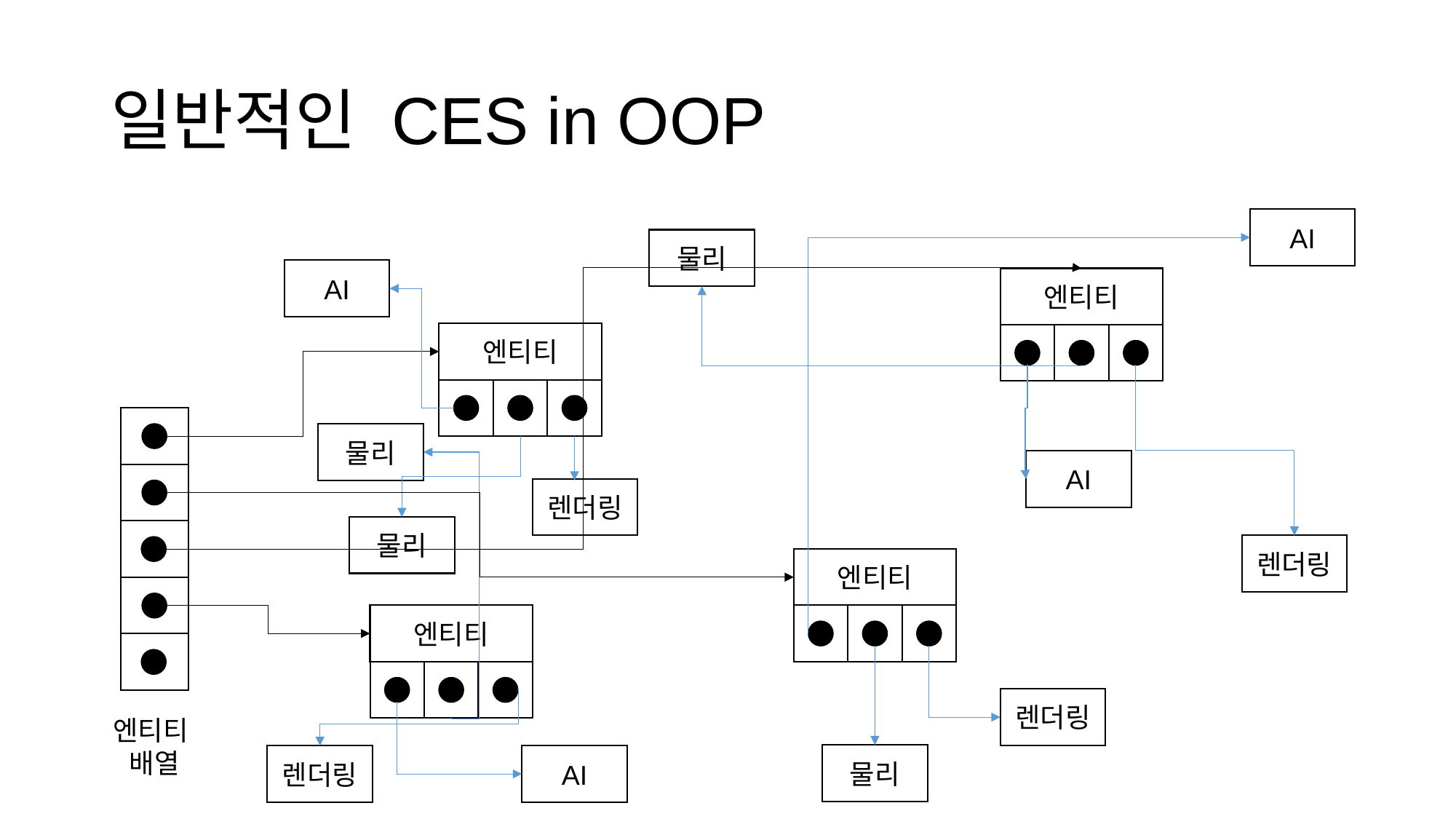

# 일반적인 CES in OOP
AI
물리
AI
엔티티

엔티티

물리

AI

렌더링

물리

렌더링

엔티티

엔티티

렌더링
엔티티
배열
물리
렌더링
AI